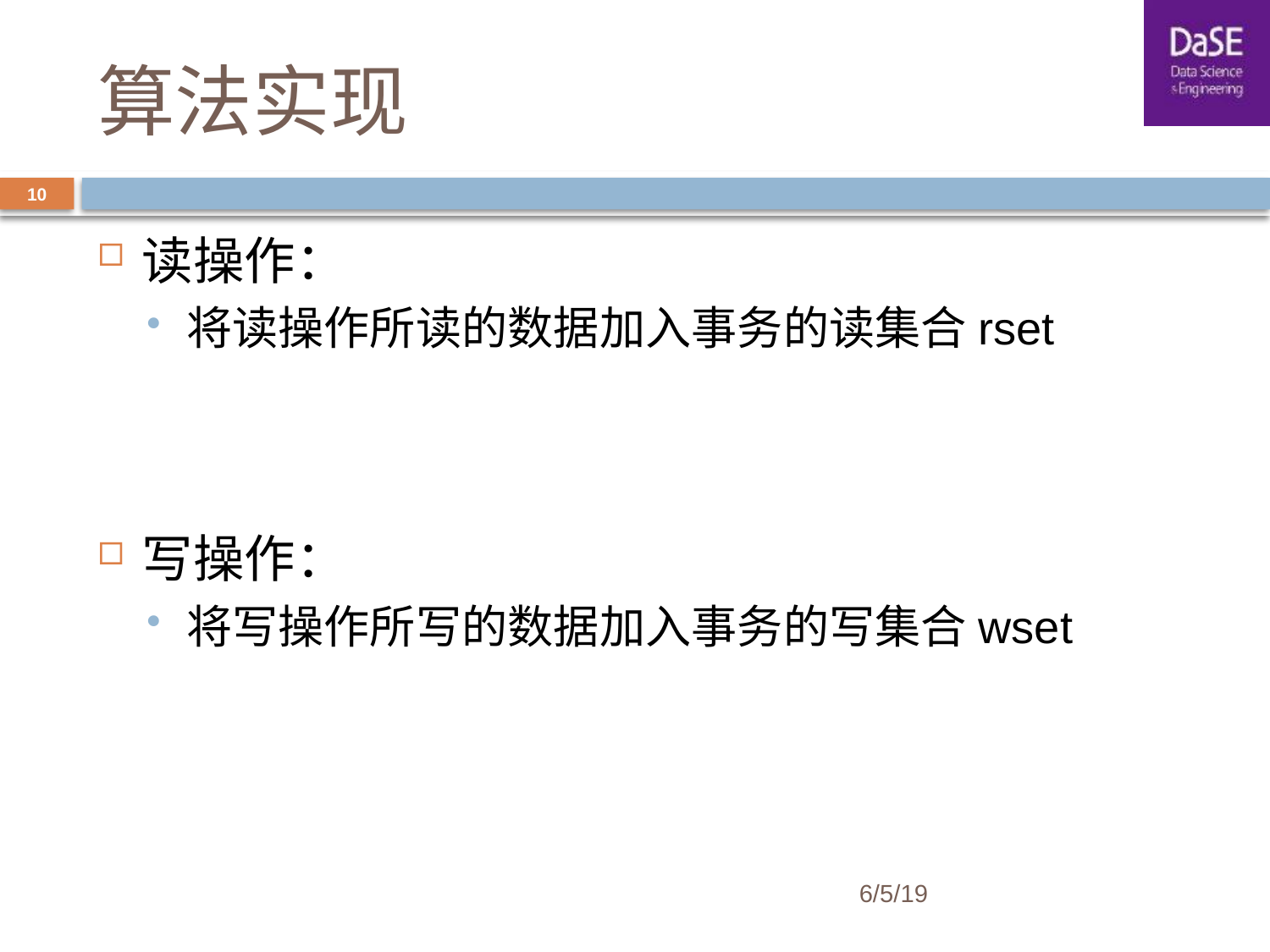

# 算法实现
10
读操作：
将读操作所读的数据加入事务的读集合rset

写操作：
将写操作所写的数据加入事务的写集合wset
6/5/19